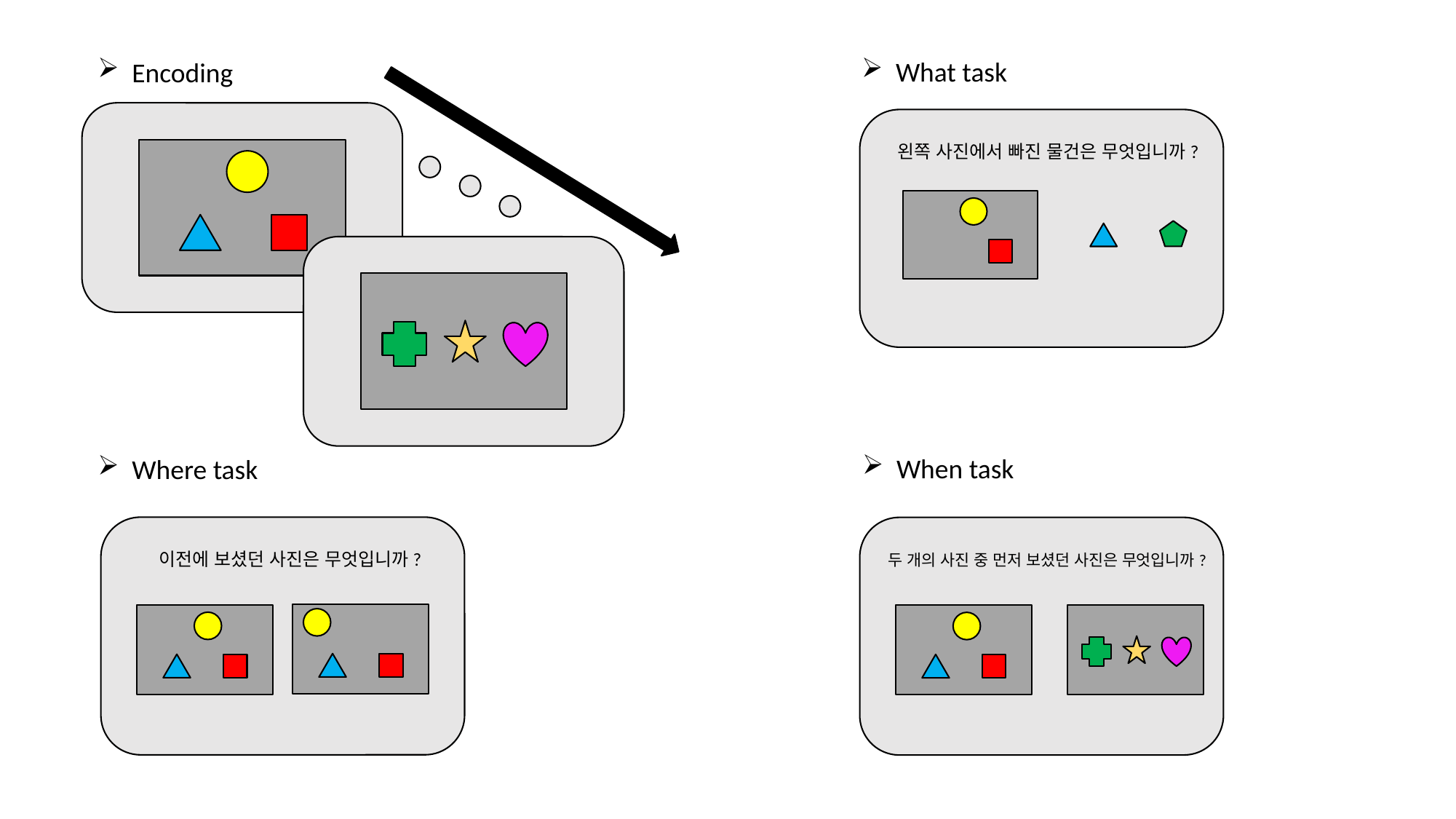

What task
Encoding

왼쪽 사진에서 빠진 물건은 무엇입니까?

When task
Where task

이전에 보셨던 사진은 무엇입니까?

두 개의 사진 중 먼저 보셨던 사진은 무엇입니까?